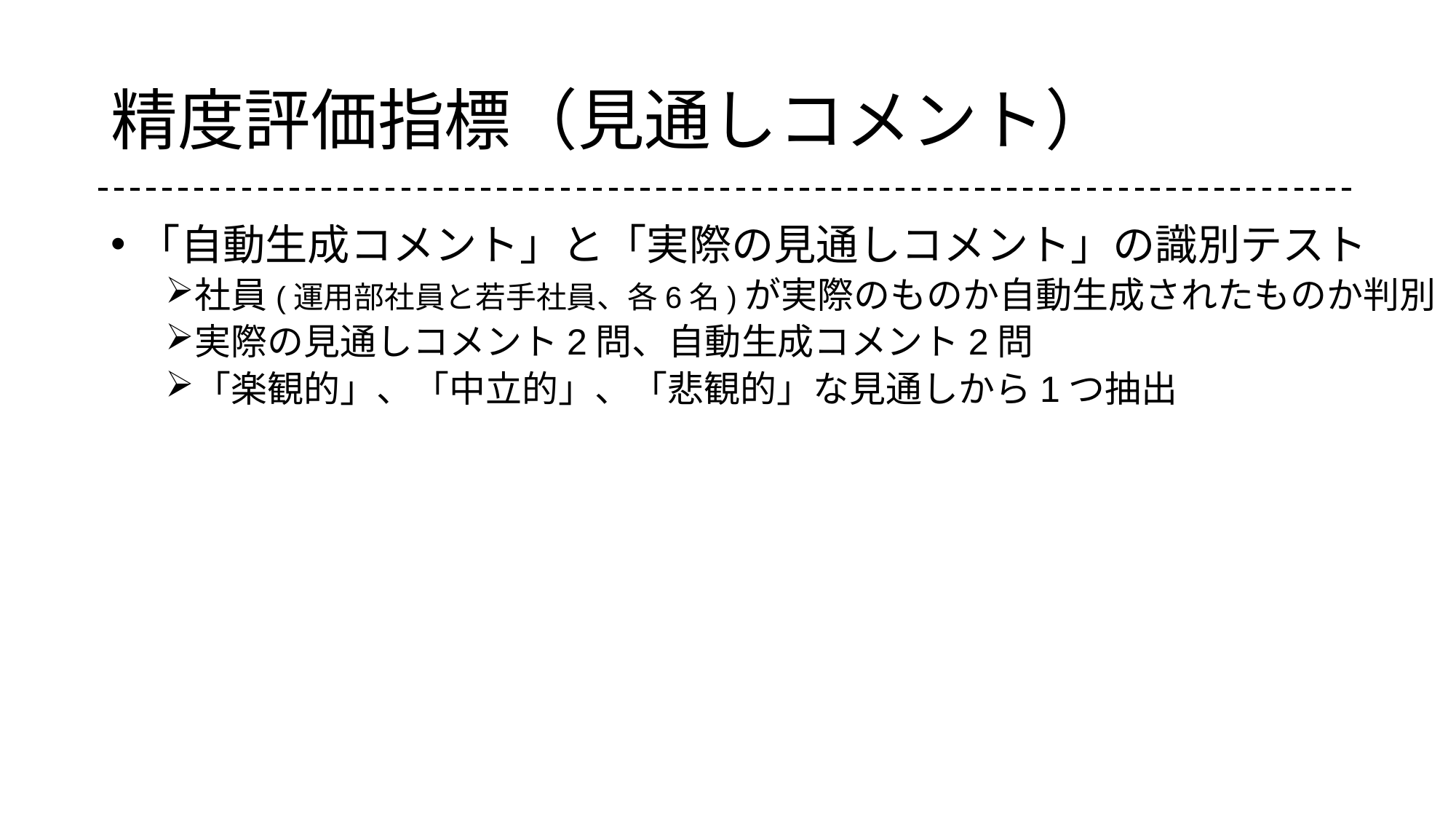

# 精度評価指標（見通しコメント）
「自動生成コメント」と「実際の見通しコメント」の識別テスト
社員(運用部社員と若手社員、各6名)が実際のものか自動生成されたものか判別
実際の見通しコメント2問、自動生成コメント2問
「楽観的」、「中立的」、「悲観的」な見通しから1つ抽出